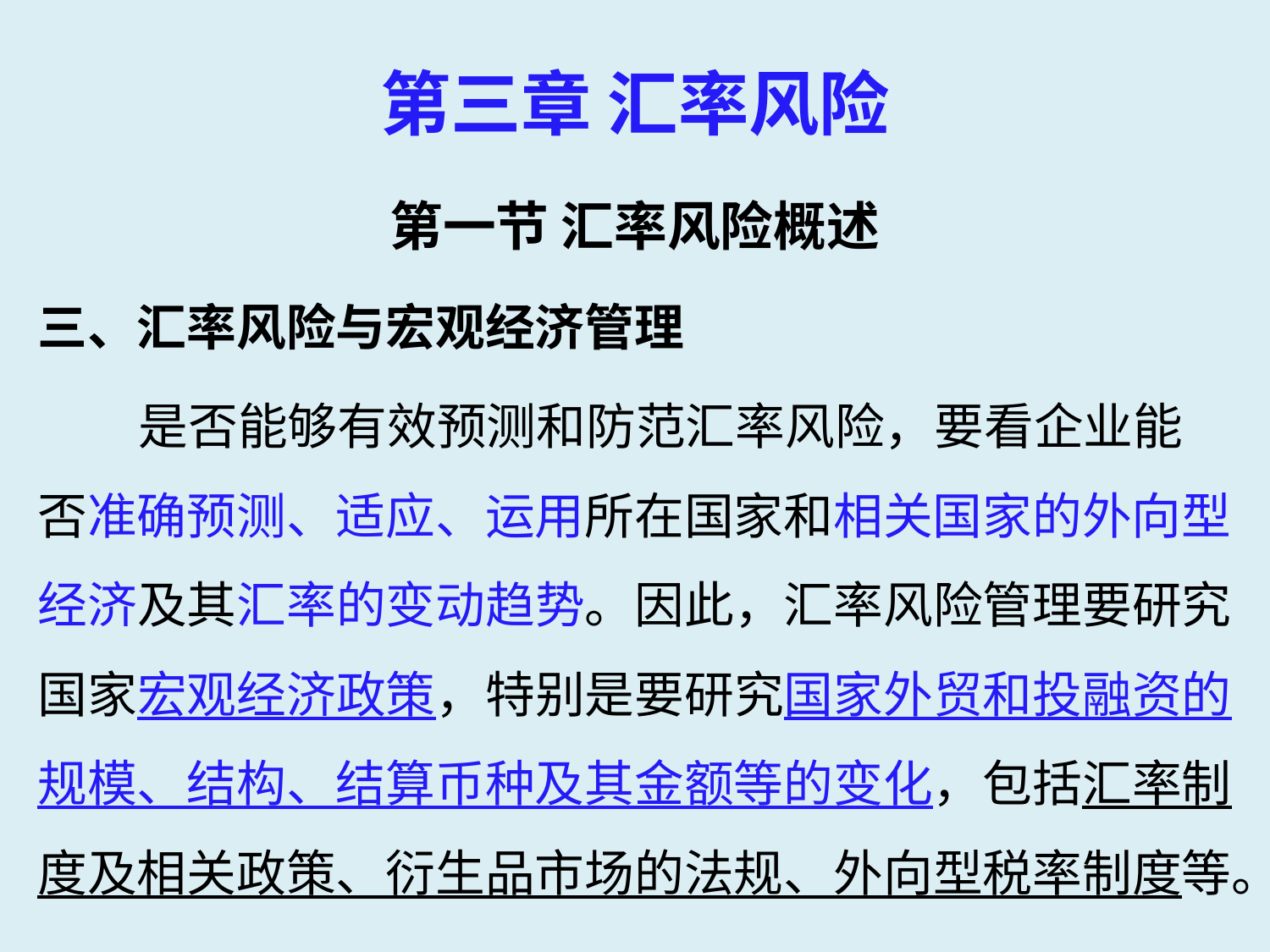

# 第三章 汇率风险
第一节 汇率风险概述
三、汇率风险与宏观经济管理
        是否能够有效预测和防范汇率风险，要看企业能否准确预测、适应、运用所在国家和相关国家的外向型经济及其汇率的变动趋势。因此，汇率风险管理要研究国家宏观经济政策，特别是要研究国家外贸和投融资的规模、结构、结算币种及其金额等的变化，包括汇率制度及相关政策、衍生品市场的法规、外向型税率制度等。